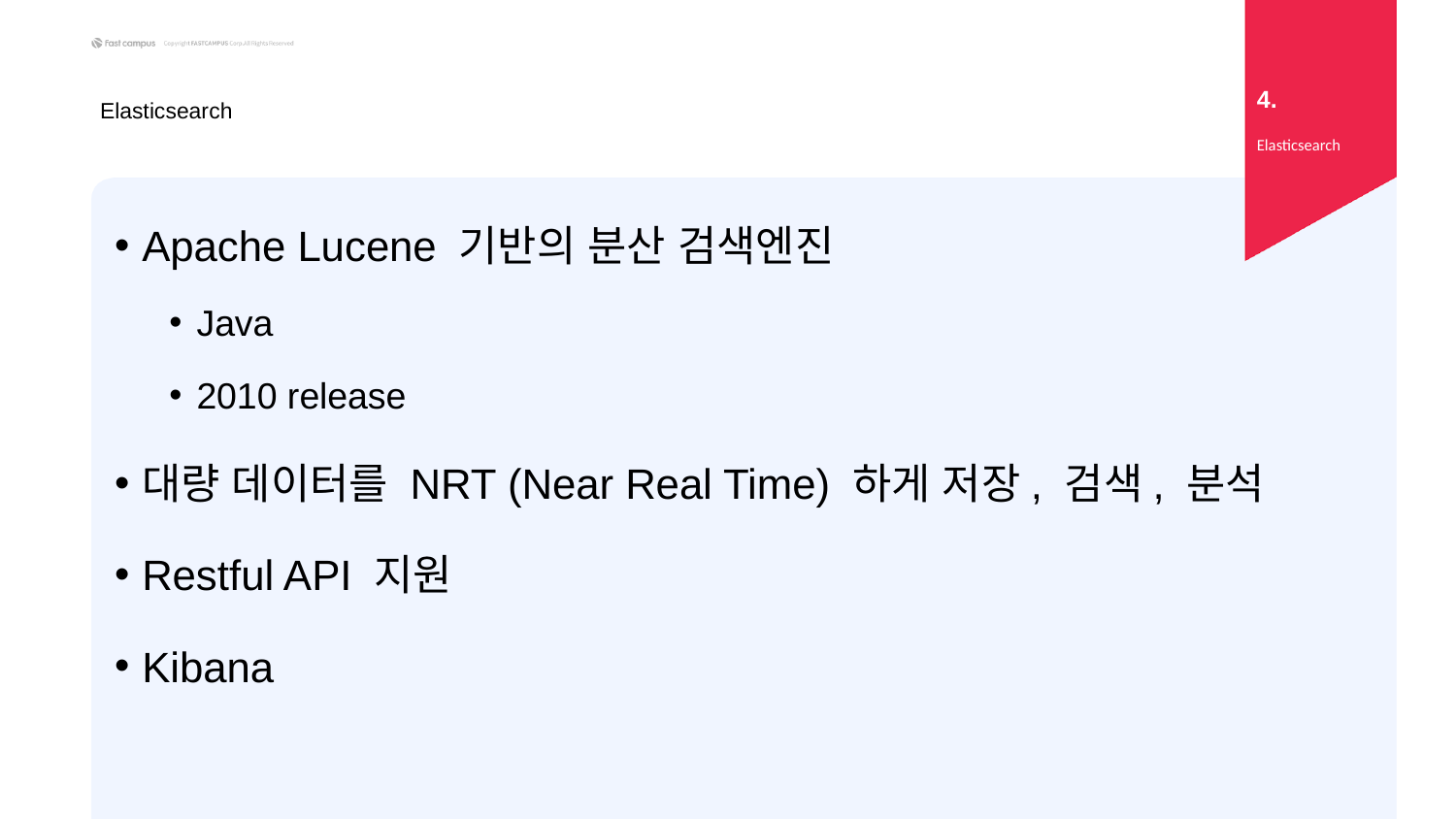

4.
# Elasticsearch
Elasticsearch
Apache Lucene 기반의 분산 검색엔진
Java
2010 release
대량 데이터를 NRT (Near Real Time) 하게 저장, 검색, 분석
Restful API 지원
Kibana